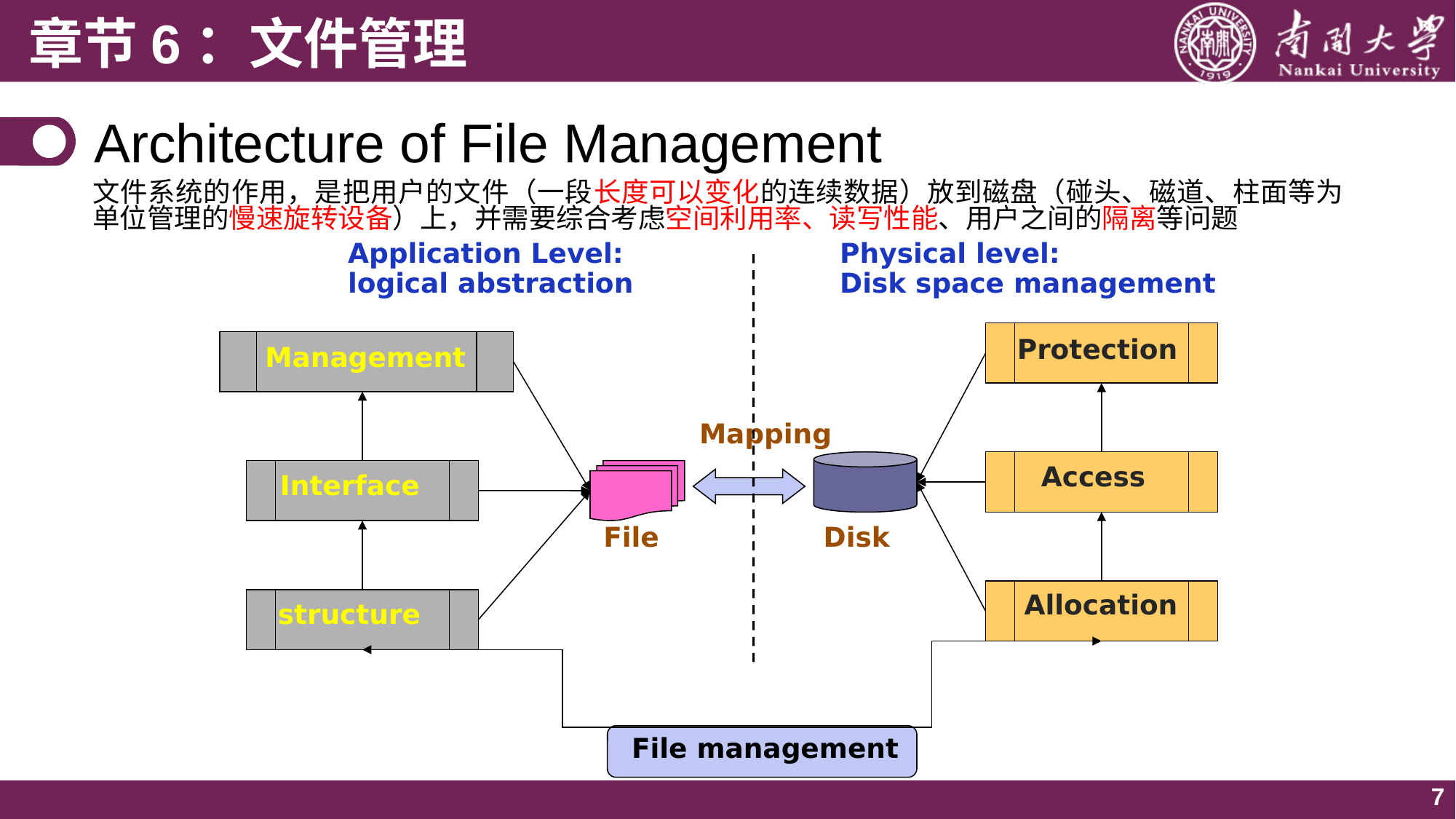

# Architecture of File Management
文件系统的作用，是把用户的文件（一段长度可以变化的连续数据）放到磁盘（碰头、磁道、柱面等为单位管理的慢速旋转设备）上，并需要综合考虑空间利用率、读写性能、用户之间的隔离等问题
Application Level:
logical abstraction
Physical level:
Disk space management

Protection

Management
Mapping

Access

Interface

   File
 Disk

Allocation

structure

File management
7